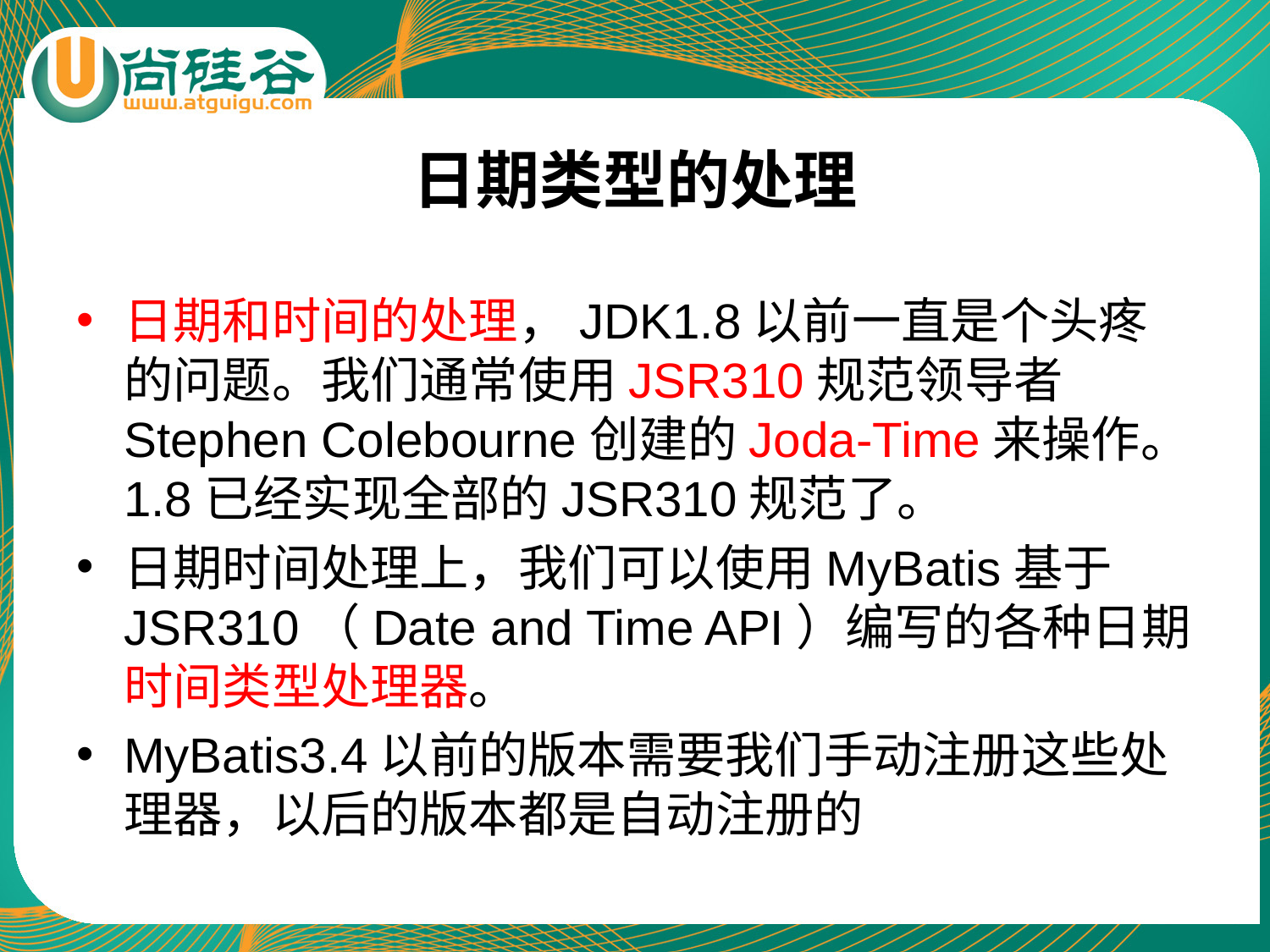

# 日期类型的处理
日期和时间的处理，JDK1.8以前一直是个头疼的问题。我们通常使用JSR310规范领导者Stephen Colebourne创建的Joda-Time来操作。1.8已经实现全部的JSR310规范了。
日期时间处理上，我们可以使用MyBatis基于JSR310（Date and Time API）编写的各种日期时间类型处理器。
MyBatis3.4以前的版本需要我们手动注册这些处理器，以后的版本都是自动注册的